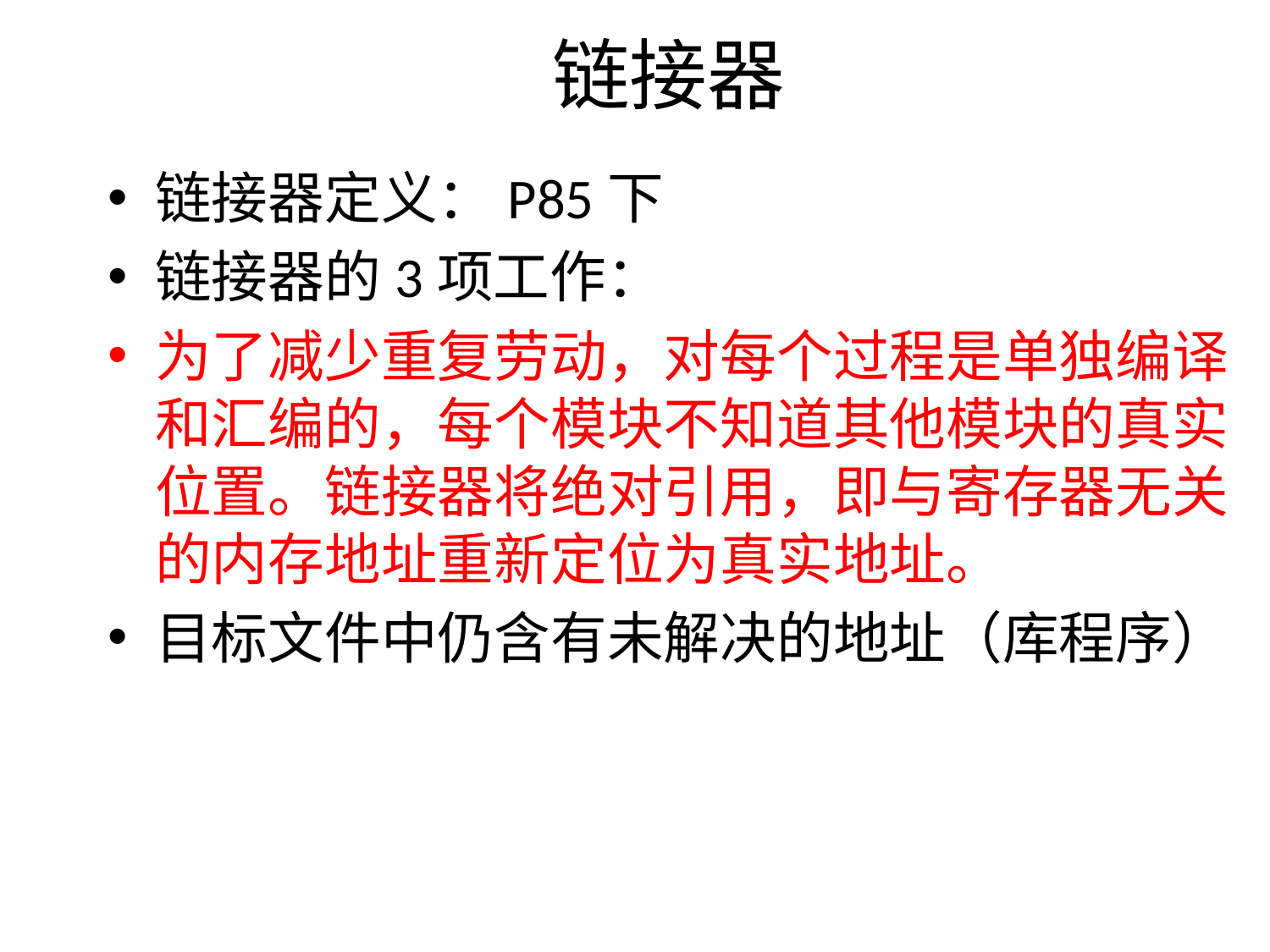

链接器
链接器定义：P85下
链接器的3项工作：
为了减少重复劳动，对每个过程是单独编译和汇编的，每个模块不知道其他模块的真实位置。链接器将绝对引用，即与寄存器无关的内存地址重新定位为真实地址。
目标文件中仍含有未解决的地址（库程序）